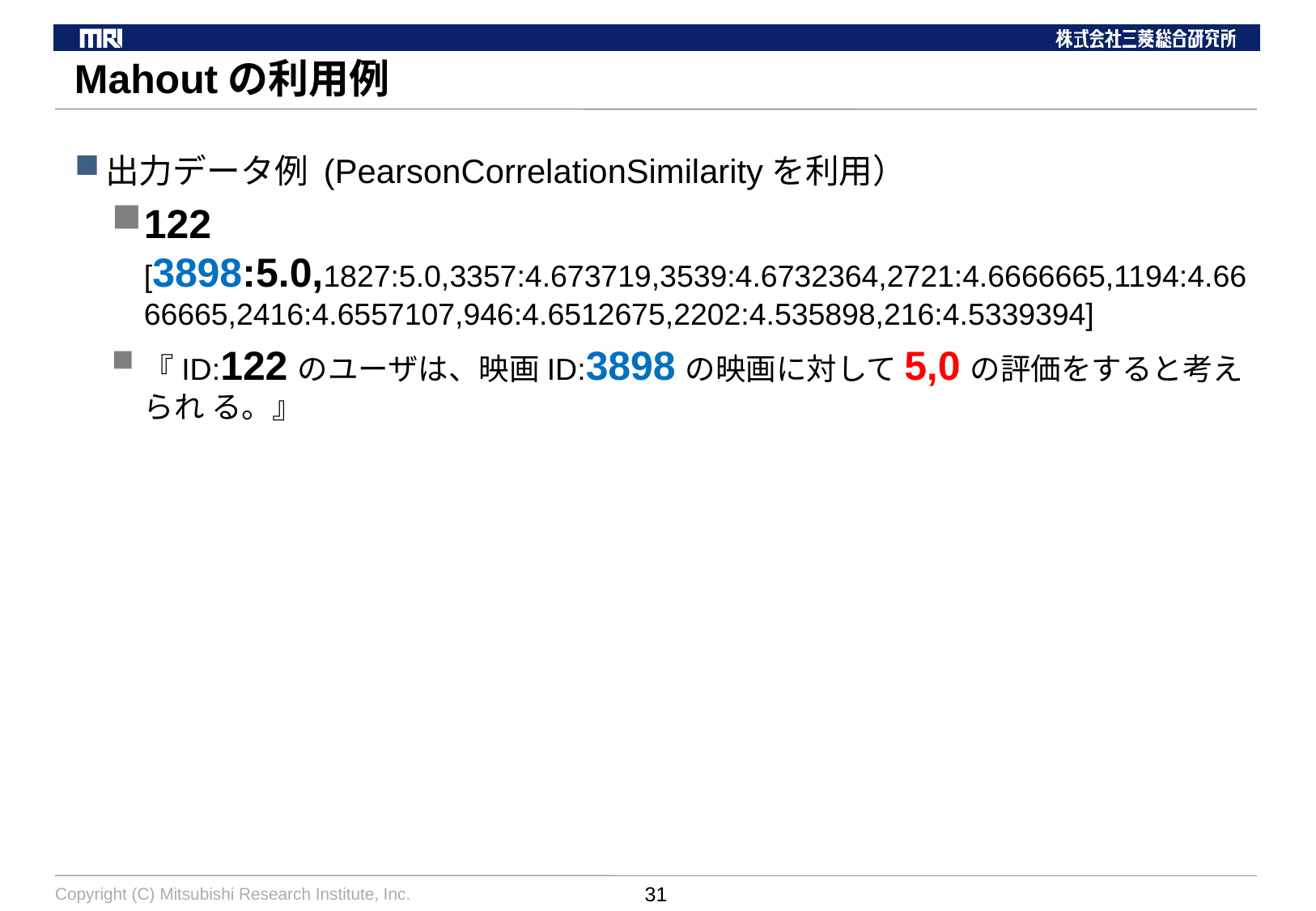

# Mahoutの利用例
出力データ例 (PearsonCorrelationSimilarityを利用）
122 [3898:5.0,1827:5.0,3357:4.673719,3539:4.6732364,2721:4.6666665,1194:4.6666665,2416:4.6557107,946:4.6512675,2202:4.535898,216:4.5339394]
『ID:122のユーザは、映画ID:3898の映画に対して5,0の評価をすると考えられ る。』

Copyright (C) Mitsubishi Research Institute, Inc.
31